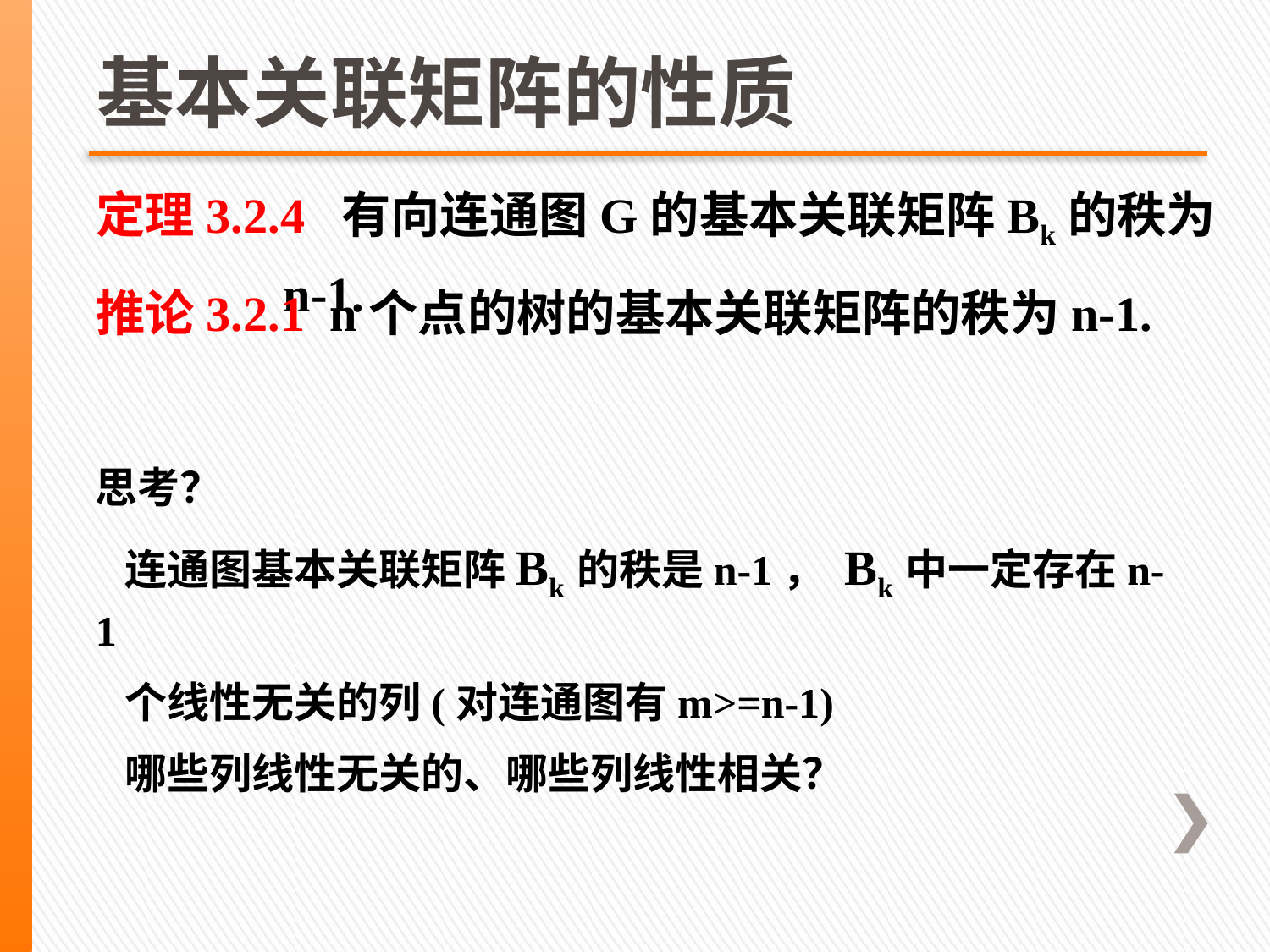

# 基本关联矩阵的性质
定理3.2.4  有向连通图G的基本关联矩阵Bk的秩为n-1.
推论3.2.1  n个点的树的基本关联矩阵的秩为n-1.

思考？
  连通图基本关联矩阵Bk的秩是n-1， Bk中一定存在n-1
  个线性无关的列(对连通图有m>=n-1)
  哪些列线性无关的、哪些列线性相关？